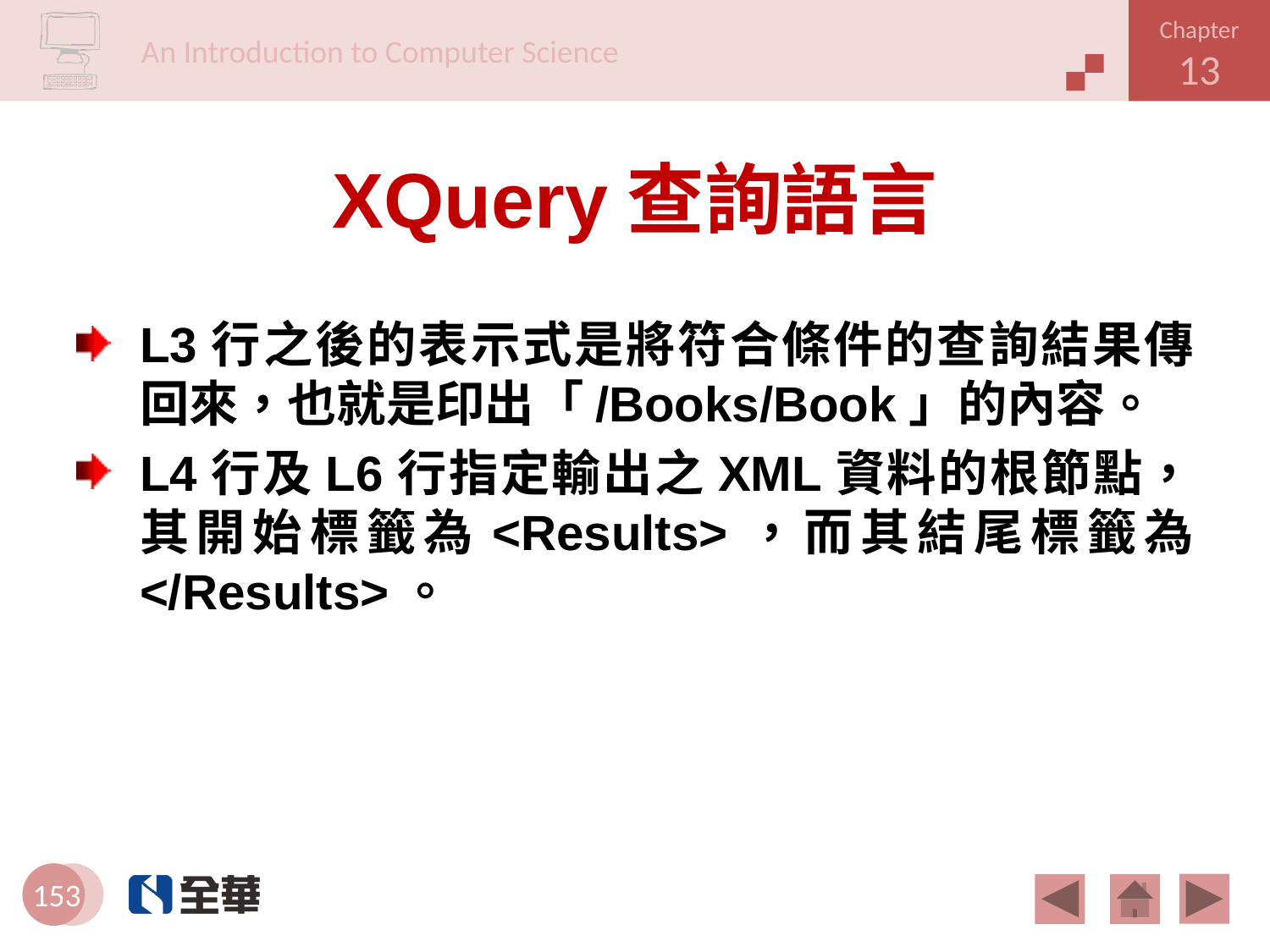

# XQuery查詢語言
L3行之後的表示式是將符合條件的查詢結果傳回來，也就是印出「/Books/Book」的內容。
L4行及L6行指定輸出之XML資料的根節點，其開始標籤為<Results>，而其結尾標籤為 </Results>。